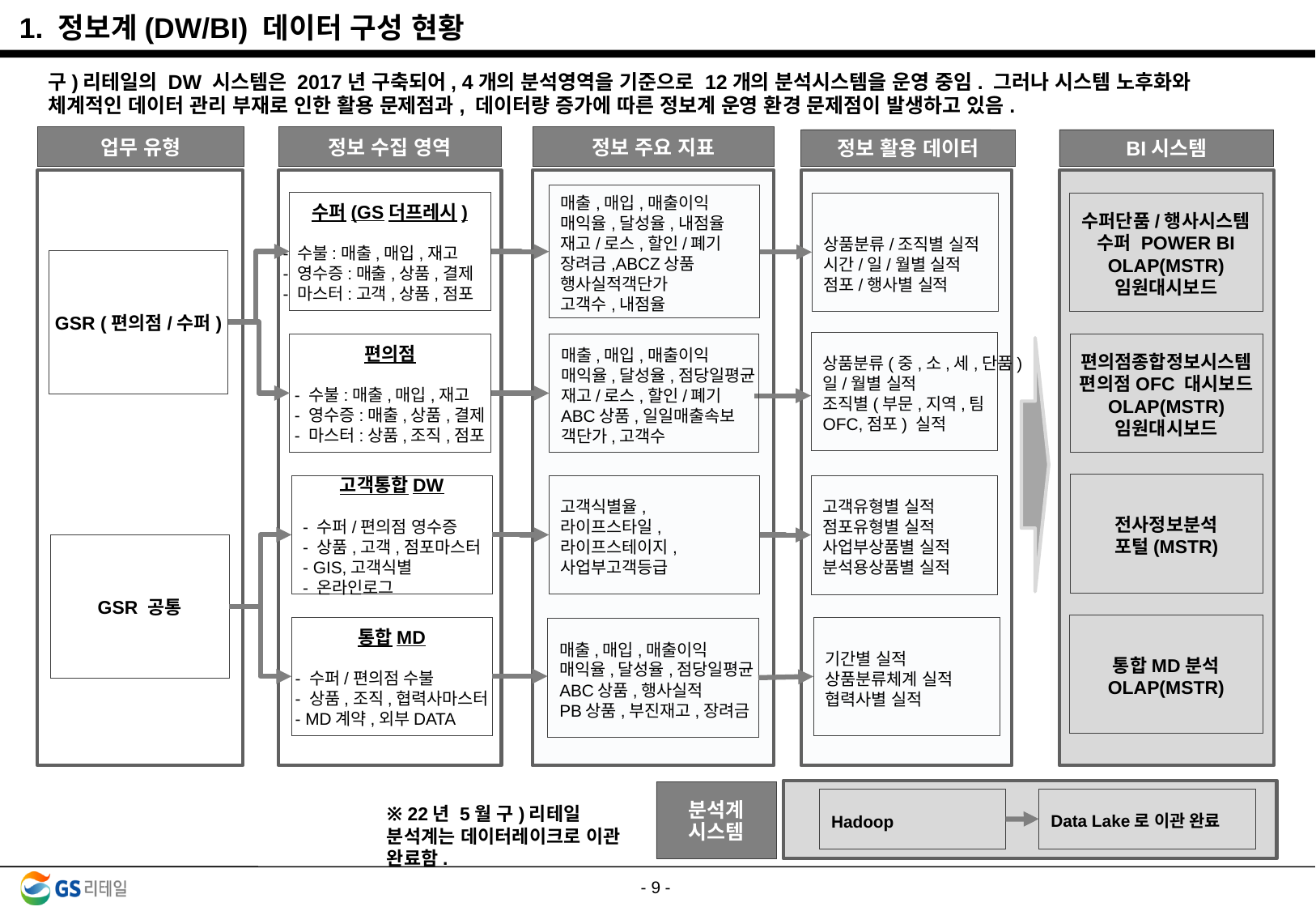

1. 정보계(DW/BI) 데이터 구성 현황

구)리테일의 DW 시스템은 2017년 구축되어, 4개의 분석영역을 기준으로 12개의 분석시스템을 운영 중임. 그러나 시스템 노후화와 체계적인 데이터 관리 부재로 인한 활용 문제점과, 데이터량 증가에 따른 정보계 운영 환경 문제점이 발생하고 있음.
업무 유형
업무 유형
분석영역(기초DATA)
정보 수집 영역
주요 지표
정보 주요 지표
정보 활용 데이터
집계 데이터
분석시스템
BI시스템

매출,매입,매출이익
매익율,달성율,내점율
재고/로스,할인/폐기
장려금,ABCZ상품
행사실적객단가
고객수,내점율
수퍼(GS더프레시)

- 수불:매출,매입,재고
- 영수증:매출,상품,결제
- 마스터:고객,상품,점포

상품분류/조직별 실적
시간/일/월별 실적
점포/행사별 실적
수퍼단품/행사시스템
수퍼 POWER BI
OLAP(MSTR)
임원대시보드
GSR (편의점/수퍼)
상품분류(중,소,세,단품)
일/월별 실적
조직별(부문,지역,팀
OFC,점포) 실적
편의점종합정보시스템
편의점OFC 대시보드
OLAP(MSTR)
임원대시보드
편의점

- 수불:매출,매입,재고
- 영수증:매출,상품,결제
- 마스터:상품,조직,점포
매출,매입,매출이익
매익율,달성율,점당일평균
재고/로스,할인/폐기
ABC상품,일일매출속보
객단가,고객수

전사정보분석
포털(MSTR)
고객통합DW

- 수퍼/편의점 영수증
- 상품,고객,점포마스터
- GIS,고객식별
- 온라인로그
고객식별율,
라이프스타일,
라이프스테이지,
사업부고객등급
고객유형별 실적
점포유형별 실적
사업부상품별 실적
분석용상품별 실적
GSR 공통
통합MD분석
OLAP(MSTR)
통합MD

- 수퍼/편의점 수불
- 상품,조직,협력사마스터
- MD계약,외부DATA
기간별 실적
상품분류체계 실적
협력사별 실적
매출,매입,매출이익
매익율,달성율,점당일평균
ABC상품,행사실적
PB상품,부진재고,장려금

분석계
시스템
Data Lake로 이관 완료
Hadoop
※ 22년 5월 구)리테일 분석계는 데이터레이크로 이관 완료함.
- 9 -